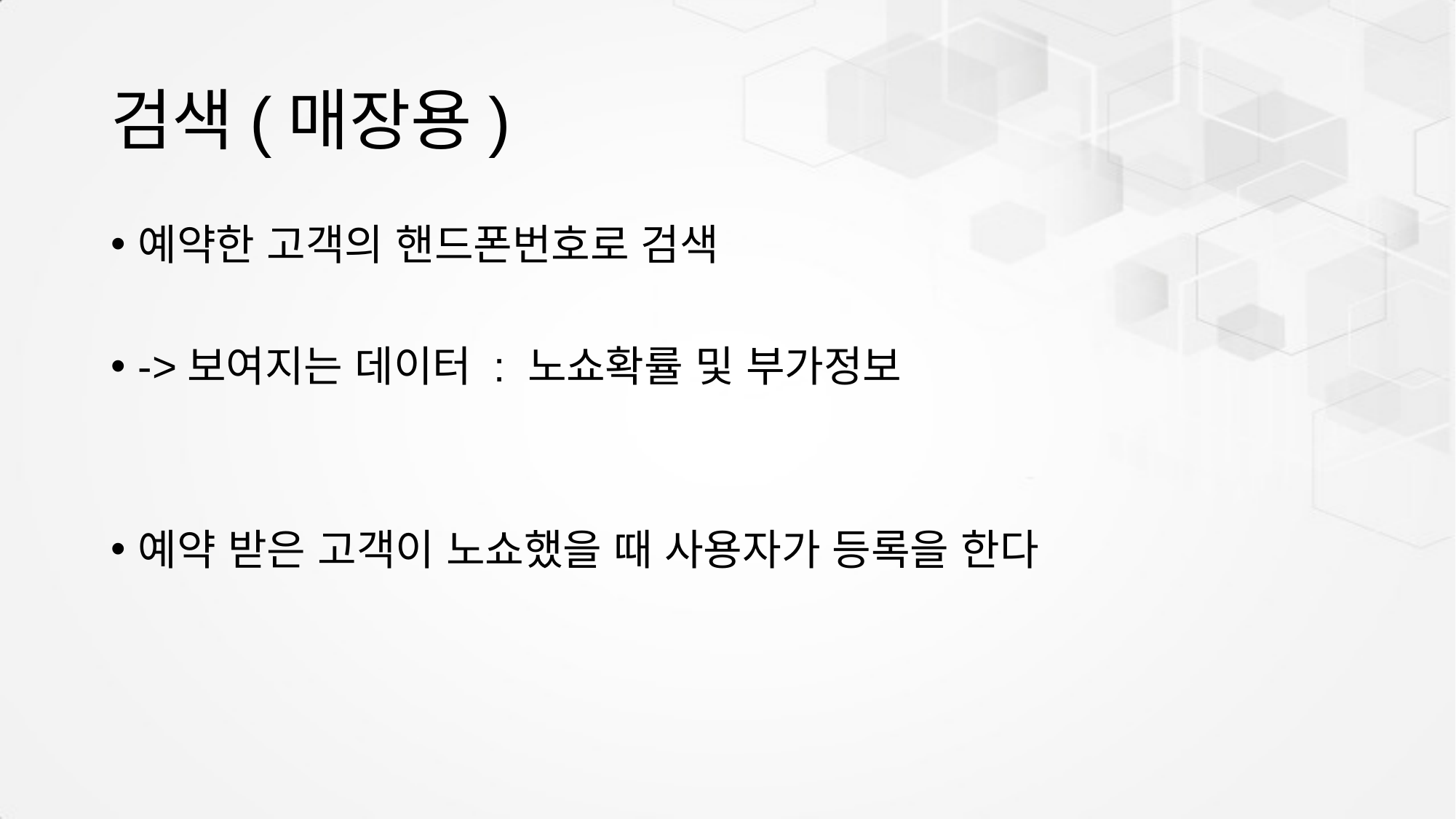

# 검색(매장용)
예약한 고객의 핸드폰번호로 검색

->보여지는 데이터 : 노쇼확률 및 부가정보

예약 받은 고객이 노쇼했을 때 사용자가 등록을 한다